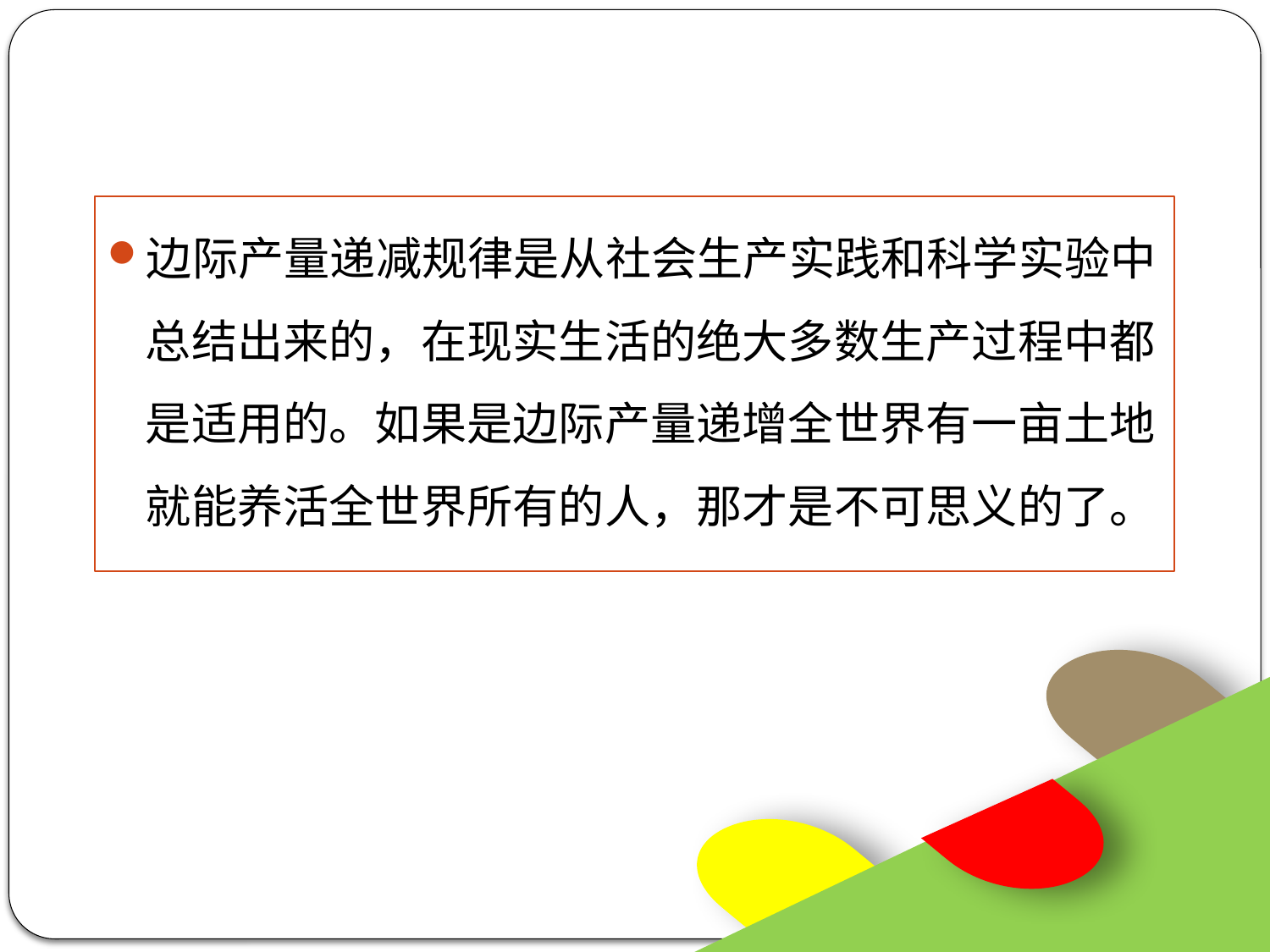

边际产量递减规律是从社会生产实践和科学实验中总结出来的，在现实生活的绝大多数生产过程中都是适用的。如果是边际产量递增全世界有一亩土地就能养活全世界所有的人，那才是不可思义的了。